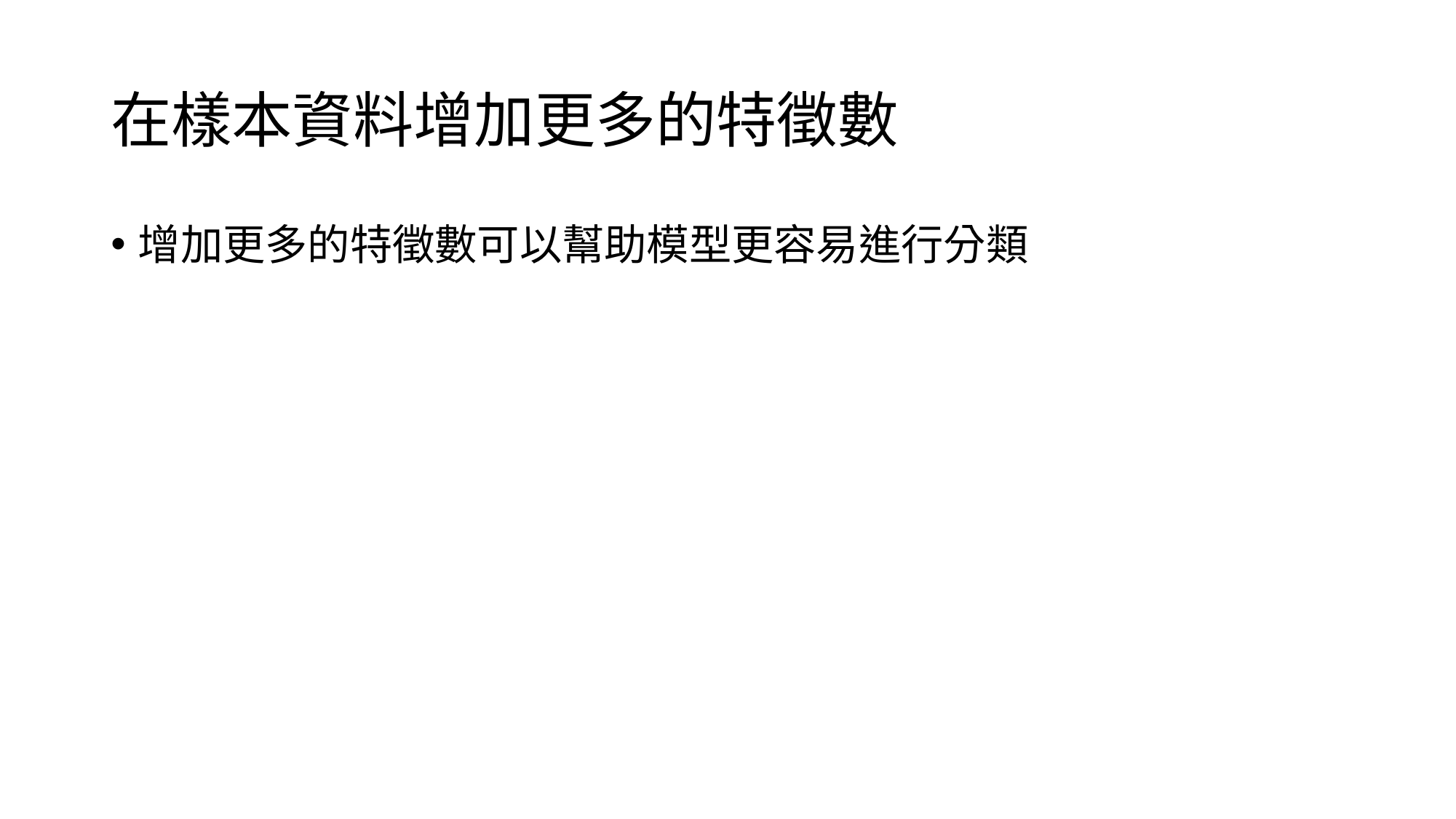

# 在樣本資料增加更多的特徵數
增加更多的特徵數可以幫助模型更容易進行分類